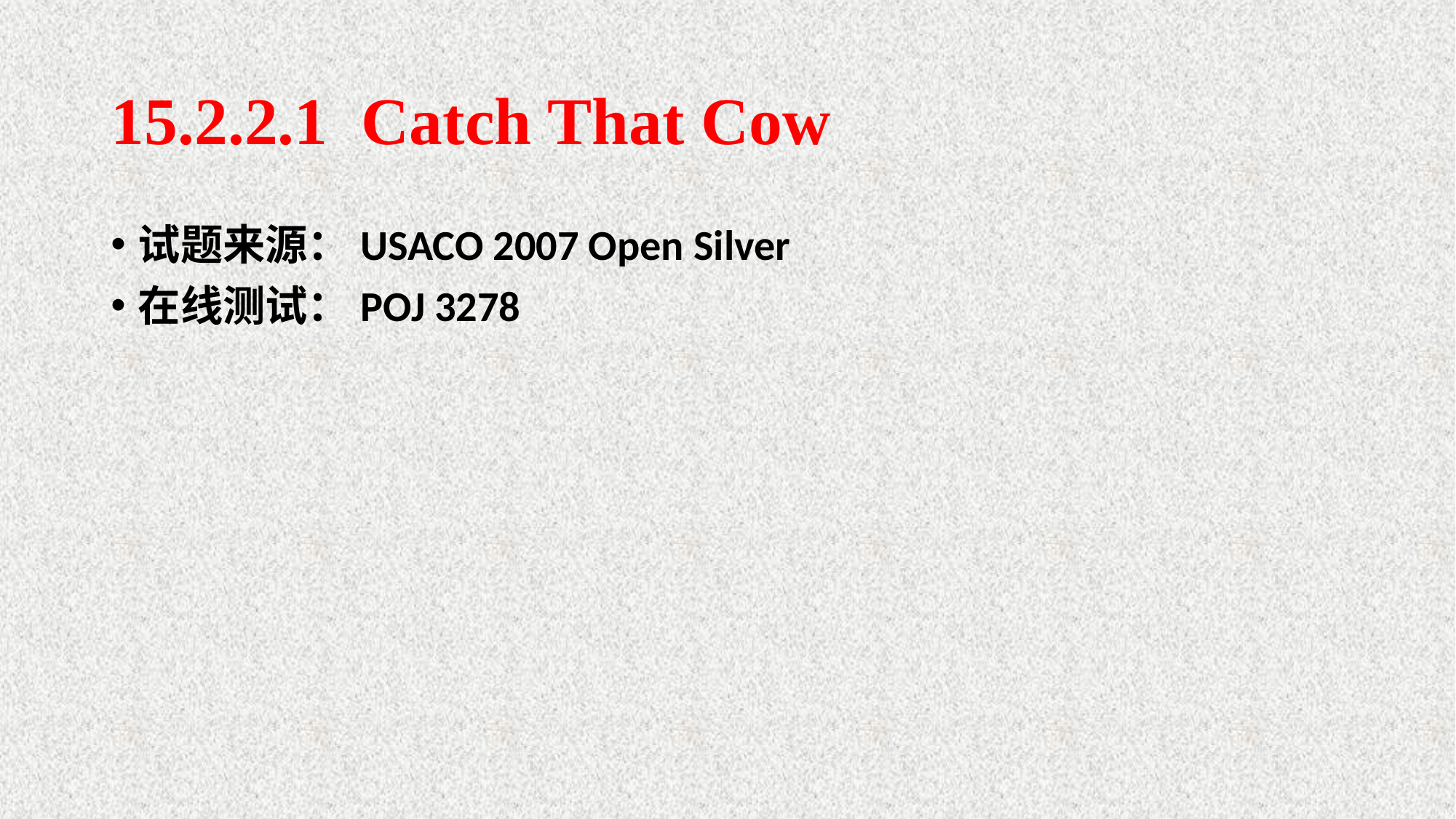

# 15.2.2.1  Catch That Cow
试题来源：USACO 2007 Open Silver
在线测试：POJ 3278